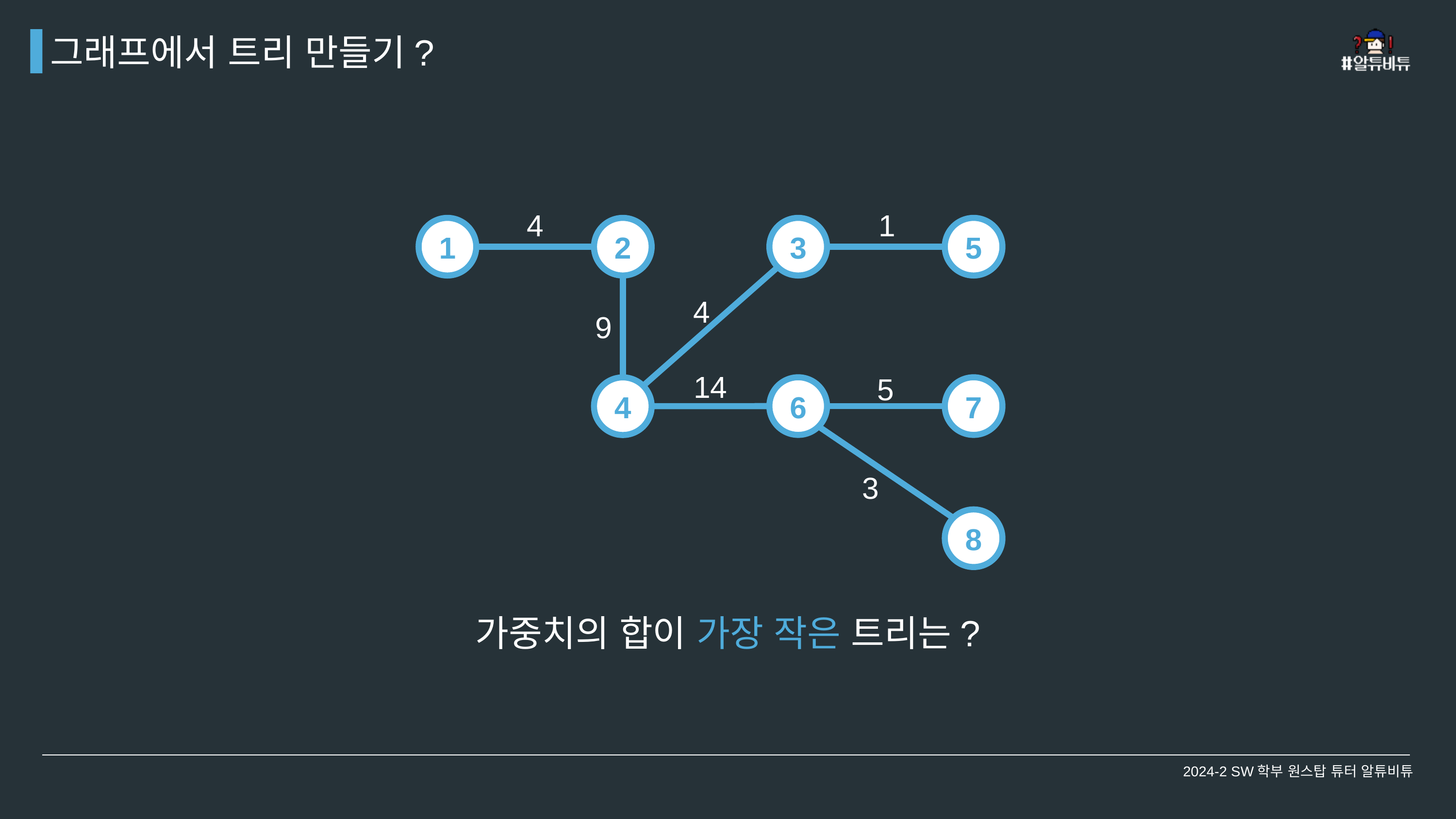

그래프에서 트리 만들기?
4
1
1
2
3
5
6
7
4
8
4
9
14
5
3
가중치의 합이 가장 작은 트리는?
2024-2 SW학부 원스탑 튜터 알튜비튜